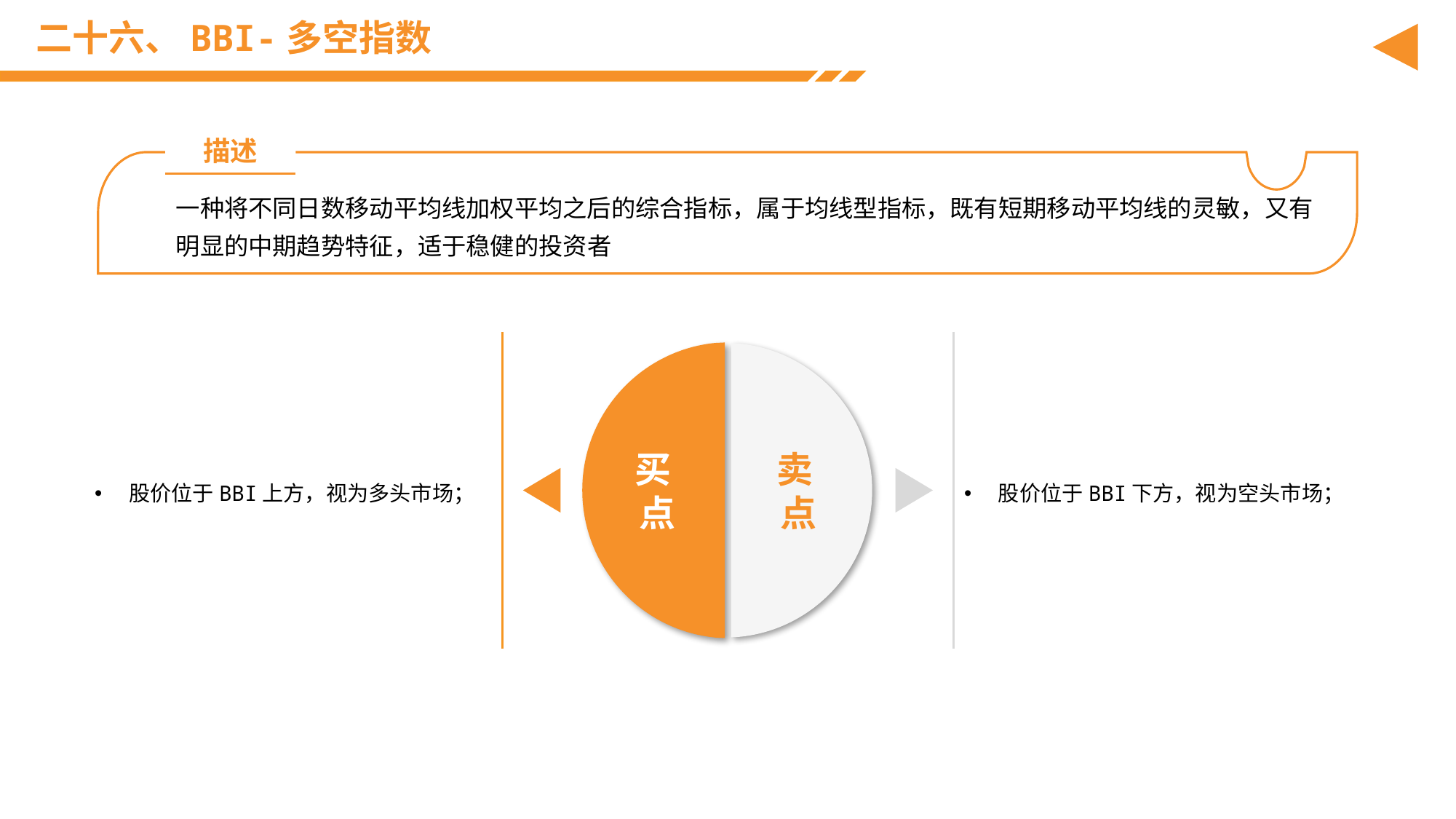

# 二十六、BBI-多空指数

描述

一种将不同日数移动平均线加权平均之后的综合指标，属于均线型指标，既有短期移动平均线的灵敏，又有明显的中期趋势特征，适于稳健的投资者
股价位于BBI上方，视为多头市场；
股价位于BBI下方，视为空头市场；

买
点
卖
点